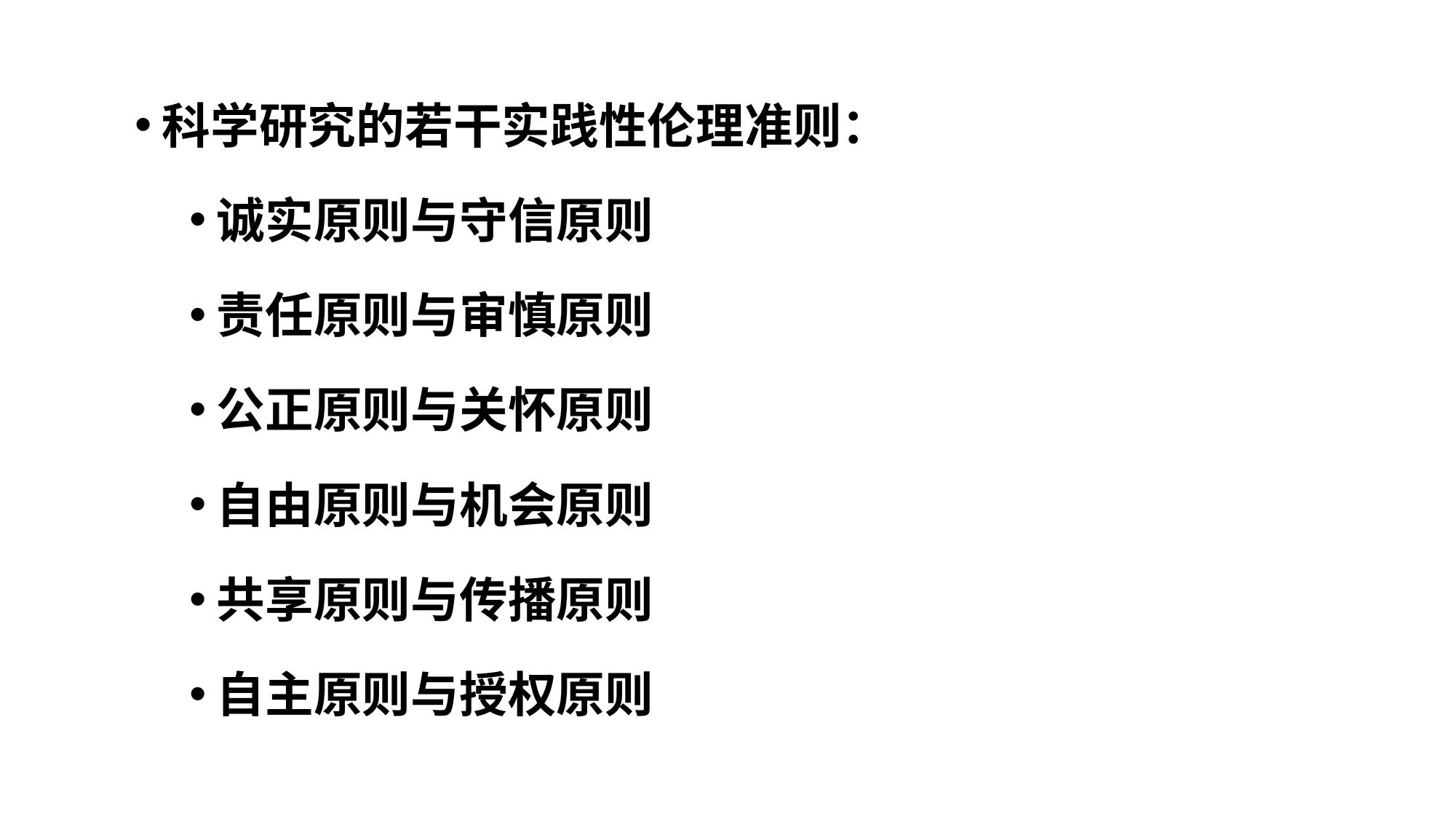

#
科学研究的若干实践性伦理准则：
诚实原则与守信原则
责任原则与审慎原则
公正原则与关怀原则
自由原则与机会原则
共享原则与传播原则
自主原则与授权原则